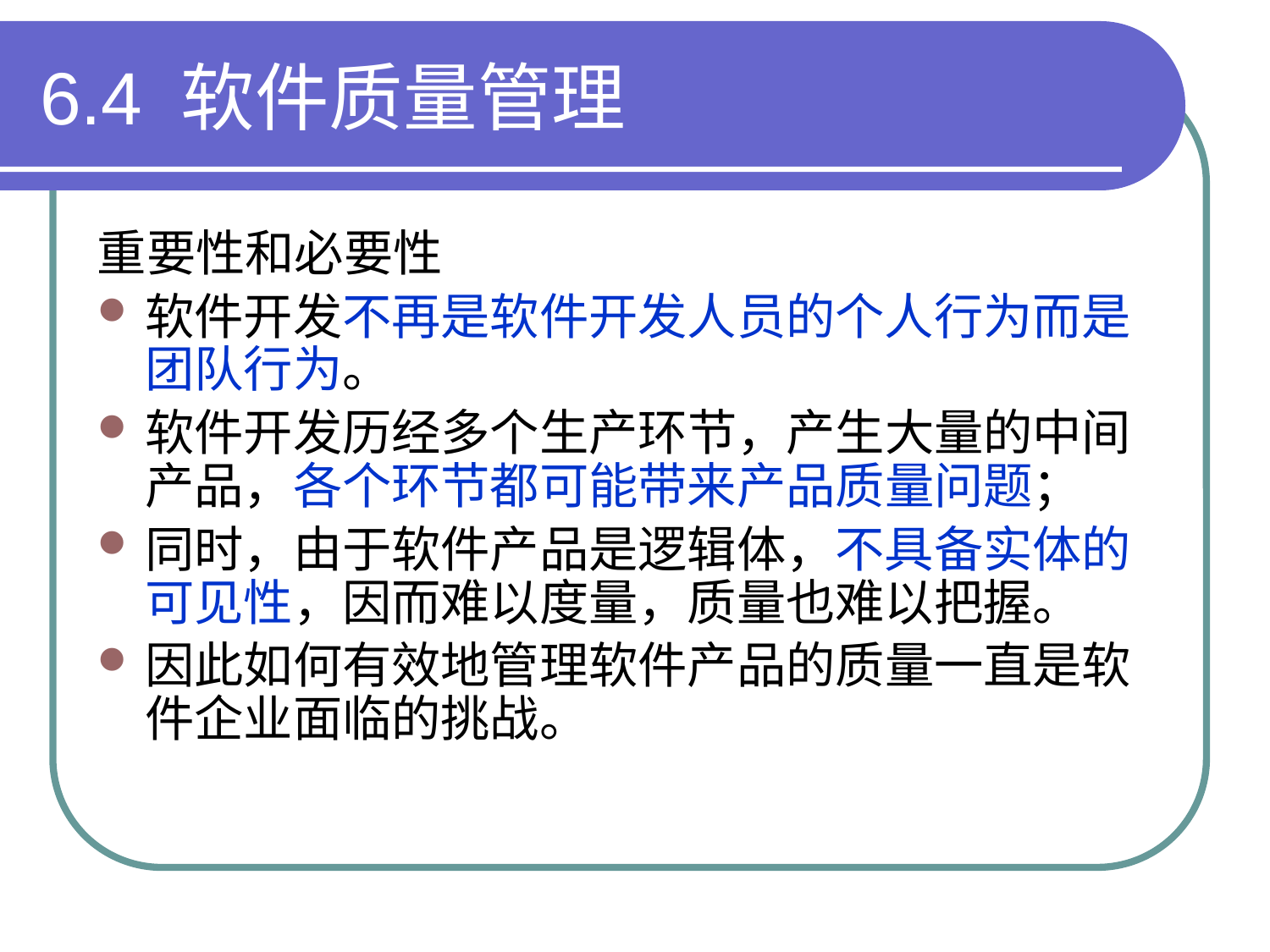

# 6.4 软件质量管理
重要性和必要性
软件开发不再是软件开发人员的个人行为而是团队行为。
软件开发历经多个生产环节，产生大量的中间产品，各个环节都可能带来产品质量问题；
同时，由于软件产品是逻辑体，不具备实体的可见性，因而难以度量，质量也难以把握。
因此如何有效地管理软件产品的质量一直是软件企业面临的挑战。

55